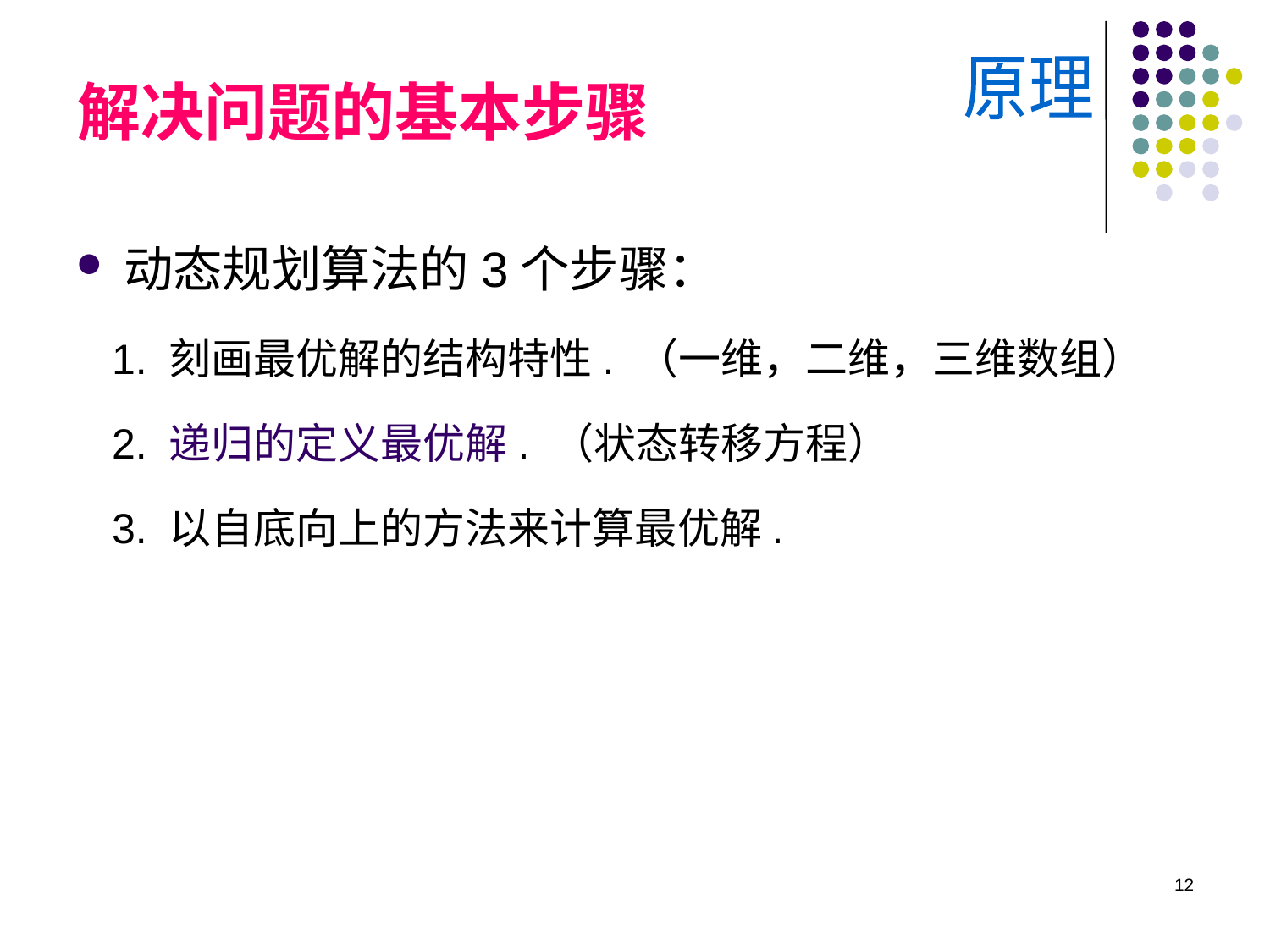

原理
解决问题的基本步骤
动态规划算法的3个步骤：
   1. 刻画最优解的结构特性. （一维，二维，三维数组）
   2. 递归的定义最优解. （状态转移方程）
   3. 以自底向上的方法来计算最优解.

12